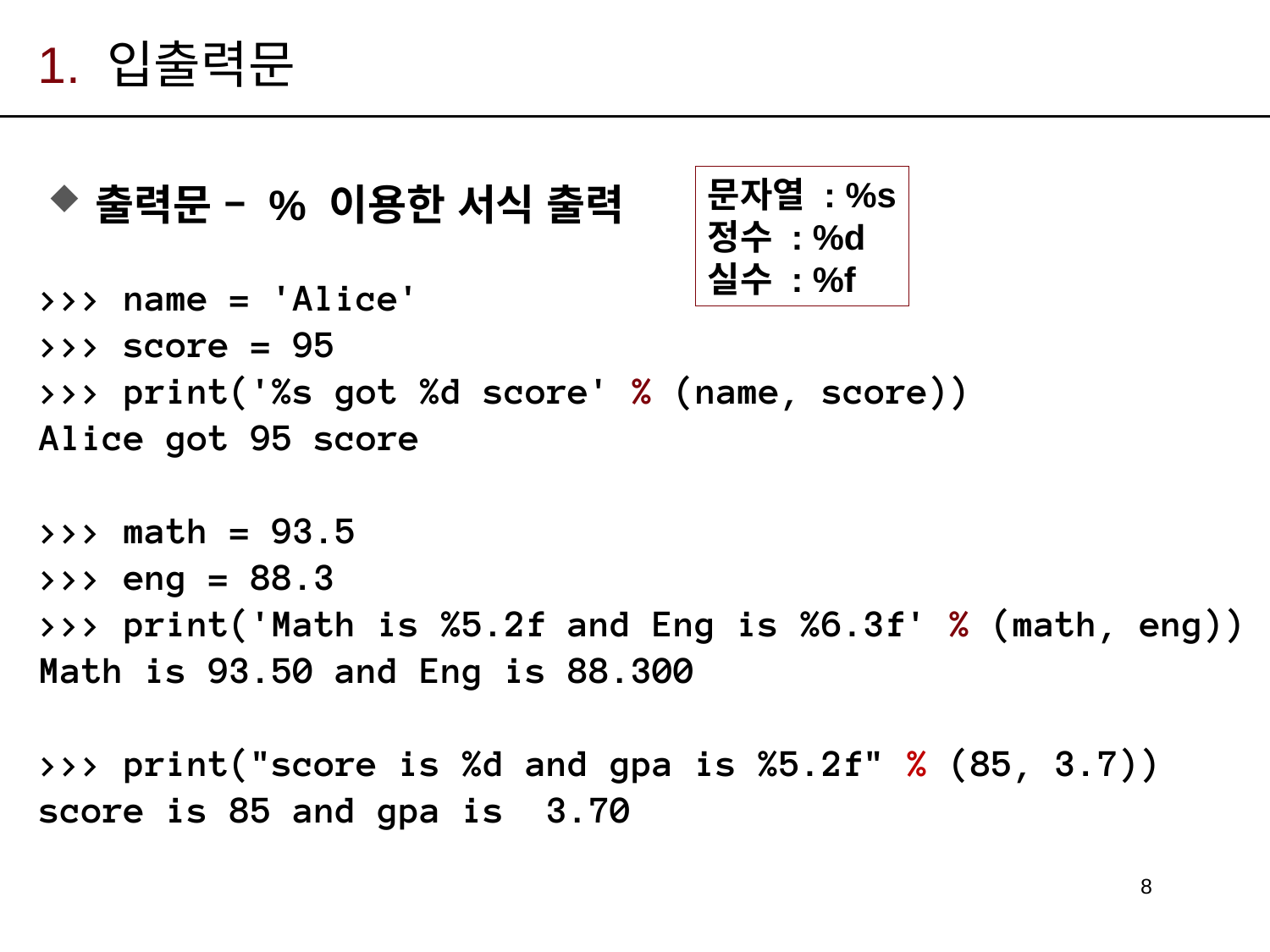

# 1. 입출력문
출력문 – % 이용한 서식 출력

문자열 : %s
정수 : %d
실수 : %f
>>> name = 'Alice'
>>> score = 95
>>> print('%s got %d score' % (name, score))
Alice got 95 score

>>> math = 93.5
>>> eng = 88.3
>>> print('Math is %5.2f and Eng is %6.3f' % (math, eng))
Math is 93.50 and Eng is 88.300

>>> print("score is %d and gpa is %5.2f" % (85, 3.7))
score is 85 and gpa is  3.70
8